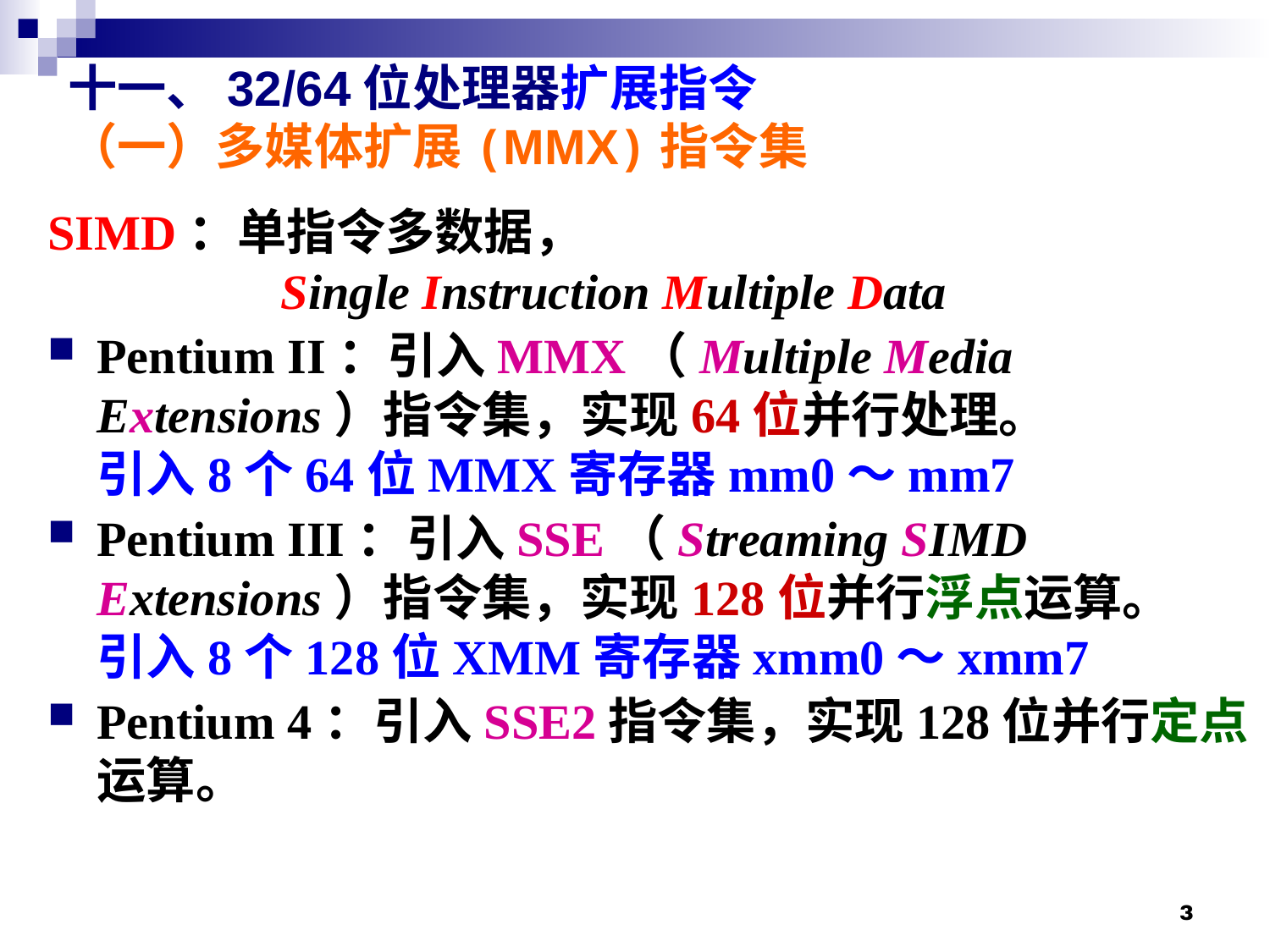

# 十一、32/64位处理器扩展指令 （一）多媒体扩展(MMX)指令集
SIMD：单指令多数据，
	    Single Instruction Multiple Data
Pentium II：引入MMX（Multiple Media Extensions）指令集，实现64位并行处理。
引入8个64位MMX寄存器mm0～mm7
Pentium III：引入SSE（Streaming SIMD Extensions）指令集，实现128位并行浮点运算。
引入8个128位XMM寄存器xmm0～xmm7
Pentium 4：引入SSE2指令集，实现128位并行定点
运算。
3